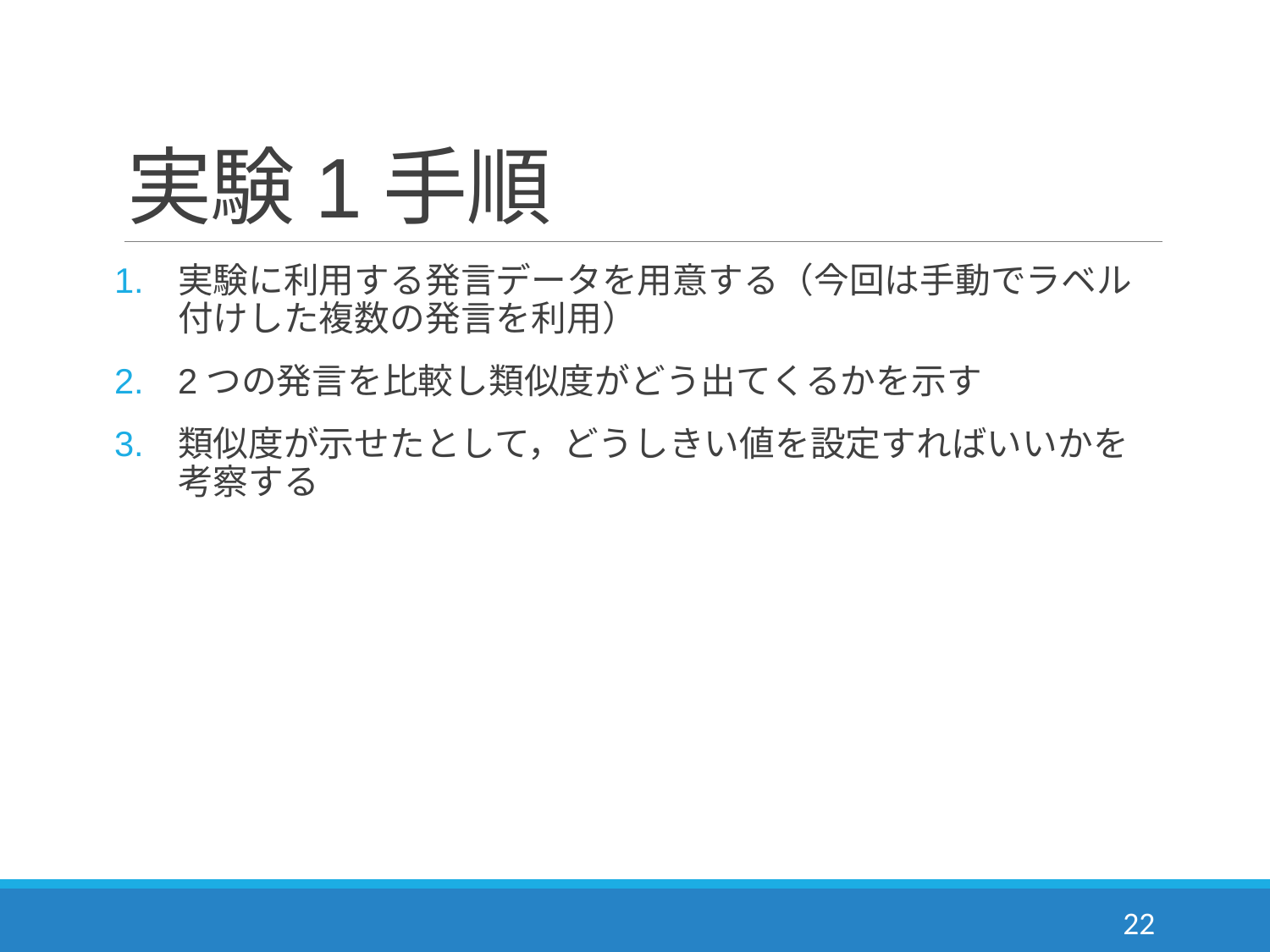

# 実験1手順
実験に利用する発言データを用意する（今回は手動でラベル付けした複数の発言を利用）
2つの発言を比較し類似度がどう出てくるかを示す
類似度が示せたとして，どうしきい値を設定すればいいかを考察する

22